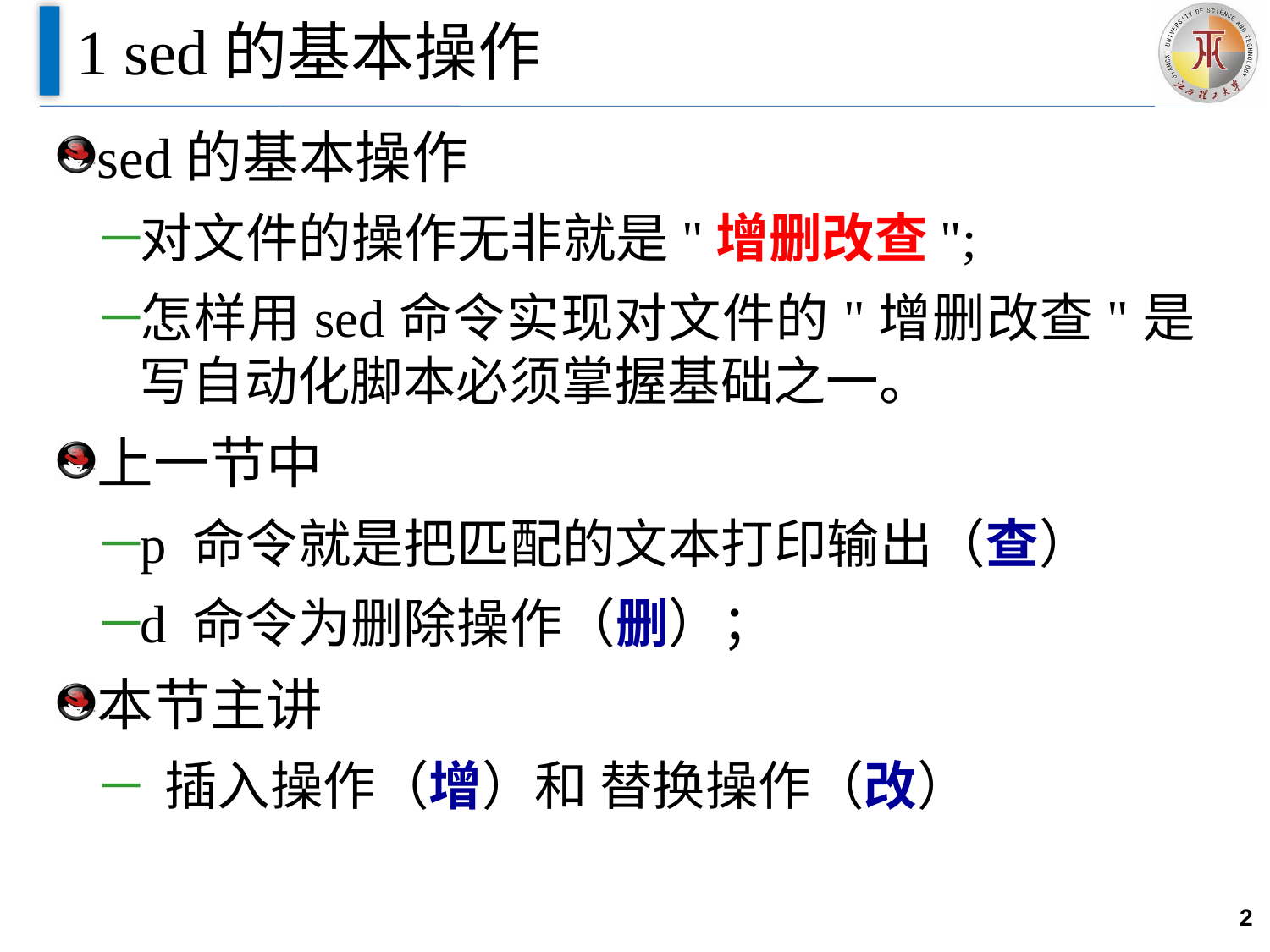

# 1 sed的基本操作
sed的基本操作
对文件的操作无非就是"增删改查";
怎样用sed命令实现对文件的"增删改查"是写自动化脚本必须掌握基础之一。
上一节中
p 命令就是把匹配的文本打印输出（查）
d 命令为删除操作（删）；
本节主讲
 插入操作（增）和 替换操作（改）
2